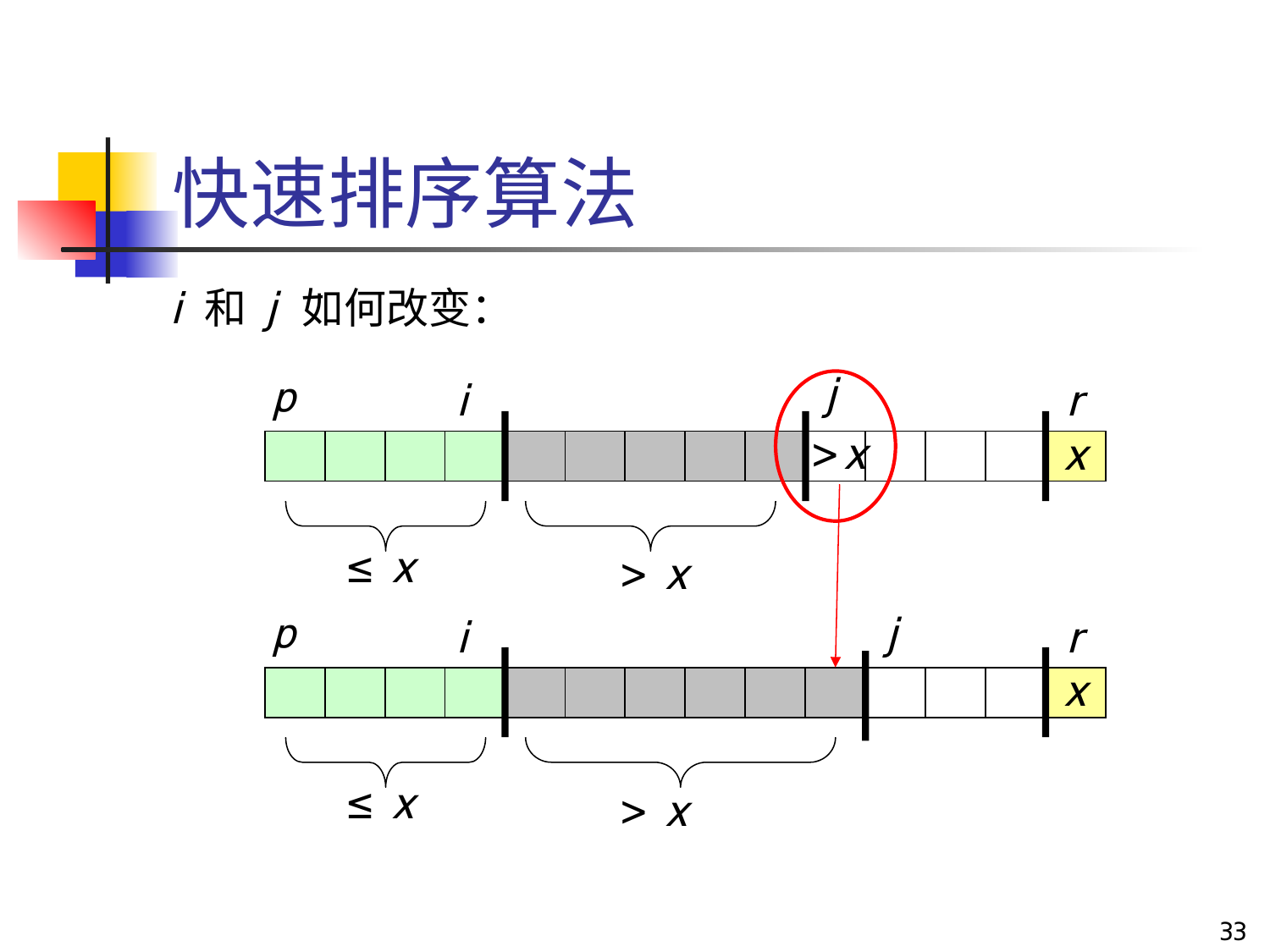

快速排序算法

i 和 j 如何改变：

j
p
i
r

>x
x

≤ x
> x
p
j
i
r

x

≤ x
> x
33